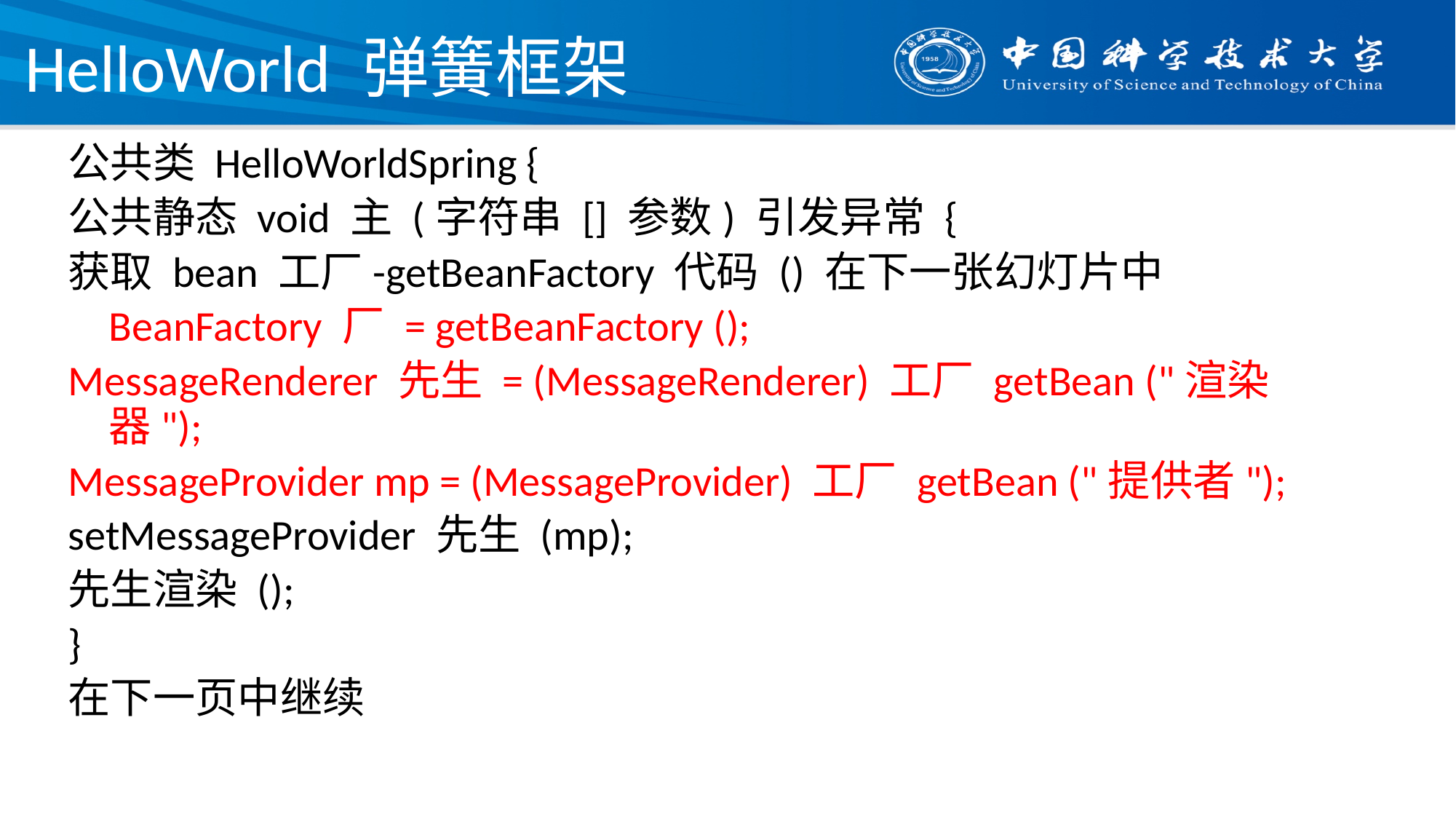

# HelloWorld 弹簧框架
公共类 HelloWorldSpring {
公共静态 void 主 (字符串 [] 参数) 引发异常 {
获取 bean 工厂-getBeanFactory 代码 () 在下一张幻灯片中
	BeanFactory 厂 = getBeanFactory ();
MessageRenderer 先生 = (MessageRenderer) 工厂 getBean ("渲染器");
MessageProvider mp = (MessageProvider) 工厂 getBean ("提供者");
setMessageProvider 先生 (mp);
先生渲染 ();
}
在下一页中继续